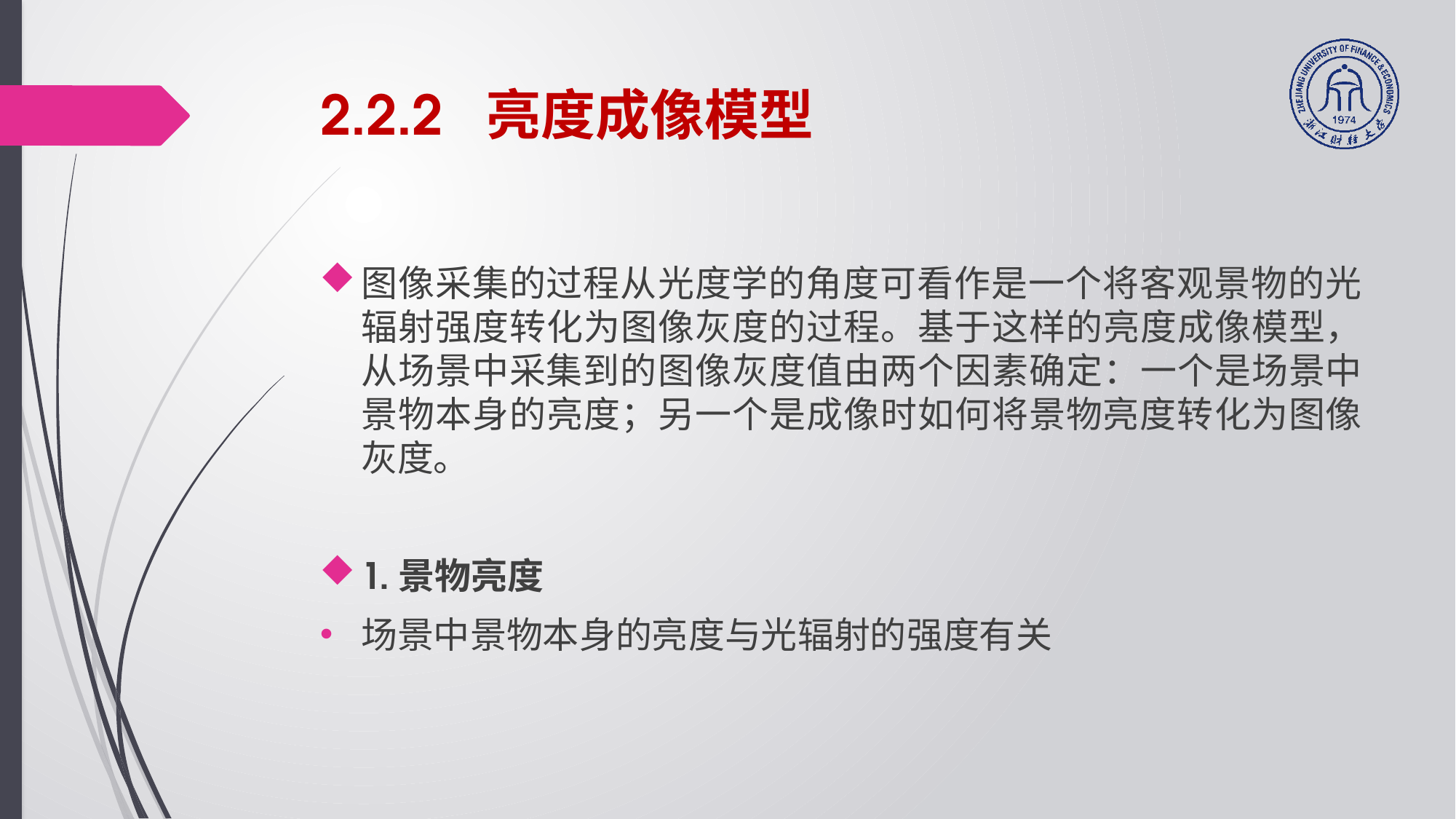

# 2.2.2  亮度成像模型
图像采集的过程从光度学的角度可看作是一个将客观景物的光辐射强度转化为图像灰度的过程。基于这样的亮度成像模型，从场景中采集到的图像灰度值由两个因素确定：一个是场景中景物本身的亮度；另一个是成像时如何将景物亮度转化为图像灰度。

1.景物亮度
场景中景物本身的亮度与光辐射的强度有关